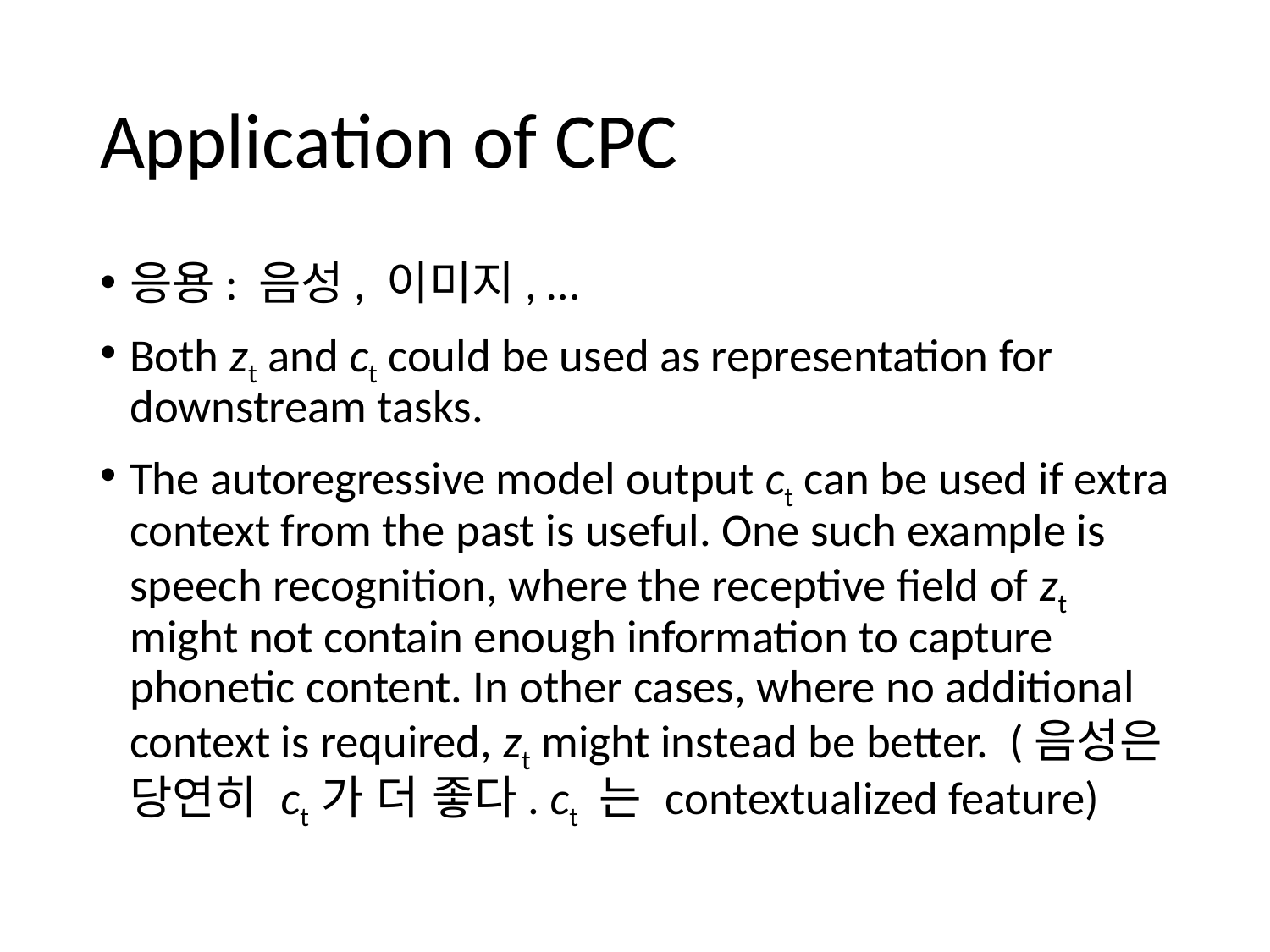

# Application of CPC
응용: 음성, 이미지, …
Both zt and ct could be used as representation for downstream tasks.
The autoregressive model output ct can be used if extra context from the past is useful. One such example is speech recognition, where the receptive field of zt might not contain enough information to capture phonetic content. In other cases, where no additional context is required, zt might instead be better.  (음성은 당연히 ct 가 더 좋다. ct 는 contextualized feature)